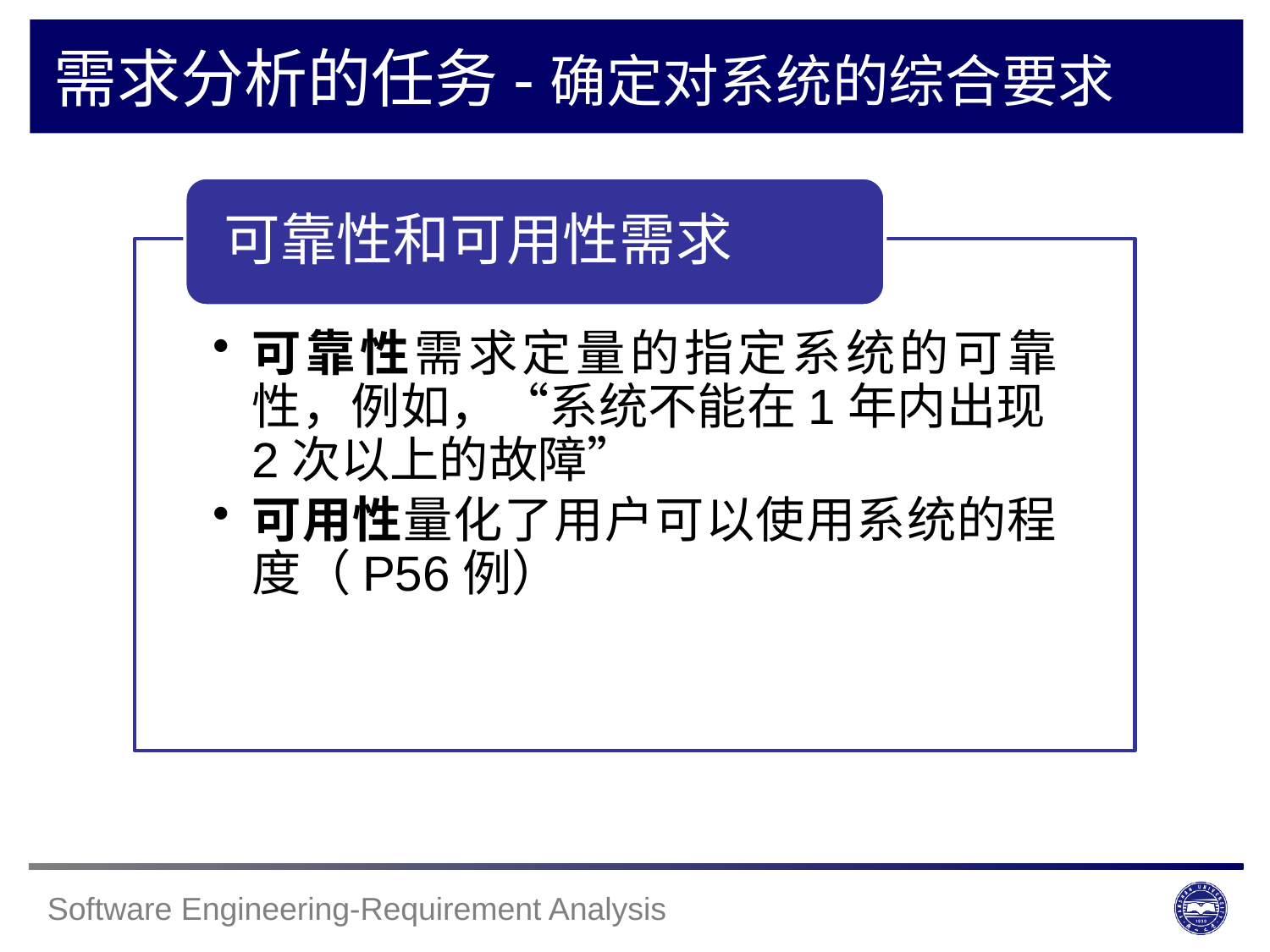

需求分析的任务-确定对系统的综合要求

可靠性需求定量的指定系统的可靠性，例如，“系统不能在1年内出现2次以上的故障”
可用性量化了用户可以使用系统的程度（P56例）
可靠性和可用性需求